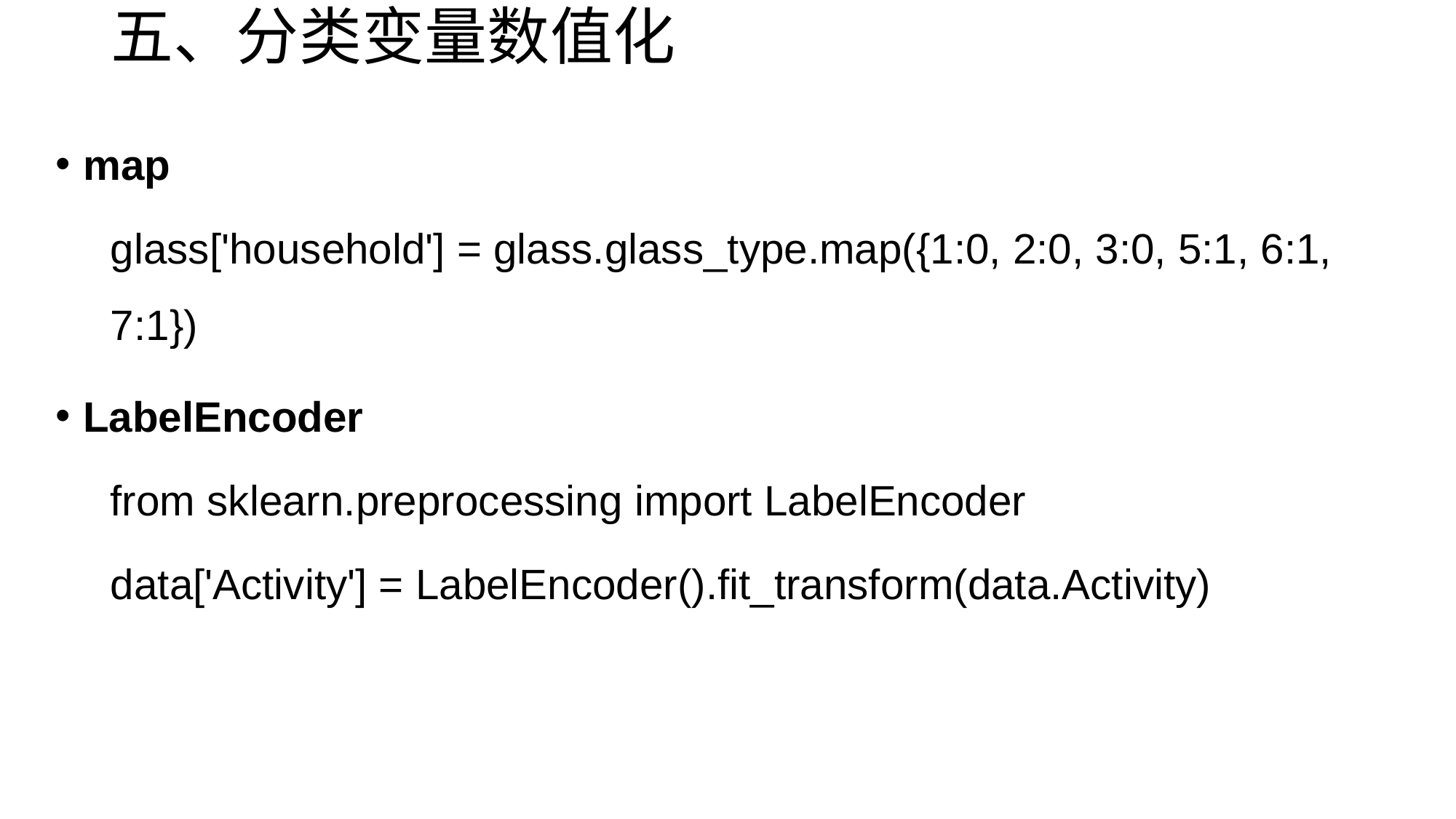

# 五、分类变量数值化
map
glass['household'] = glass.glass_type.map({1:0, 2:0, 3:0, 5:1, 6:1, 7:1})
LabelEncoder
from sklearn.preprocessing import LabelEncoder
data['Activity'] = LabelEncoder().fit_transform(data.Activity)